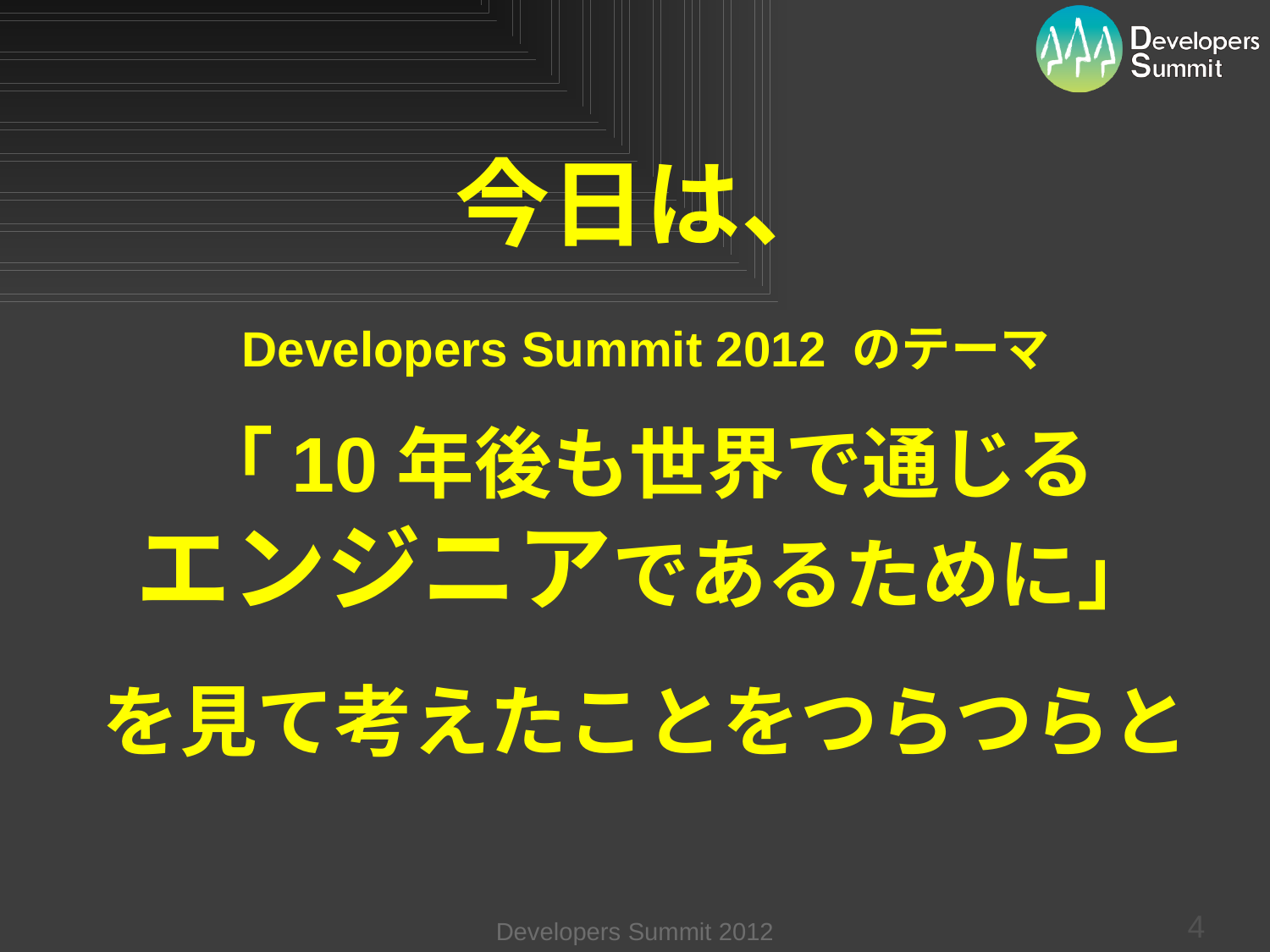

# 今日は、 Developers Summit 2012 のテーマ 「10年後も世界で通じる エンジニアであるために」 を見て考えたことをつらつらと
4